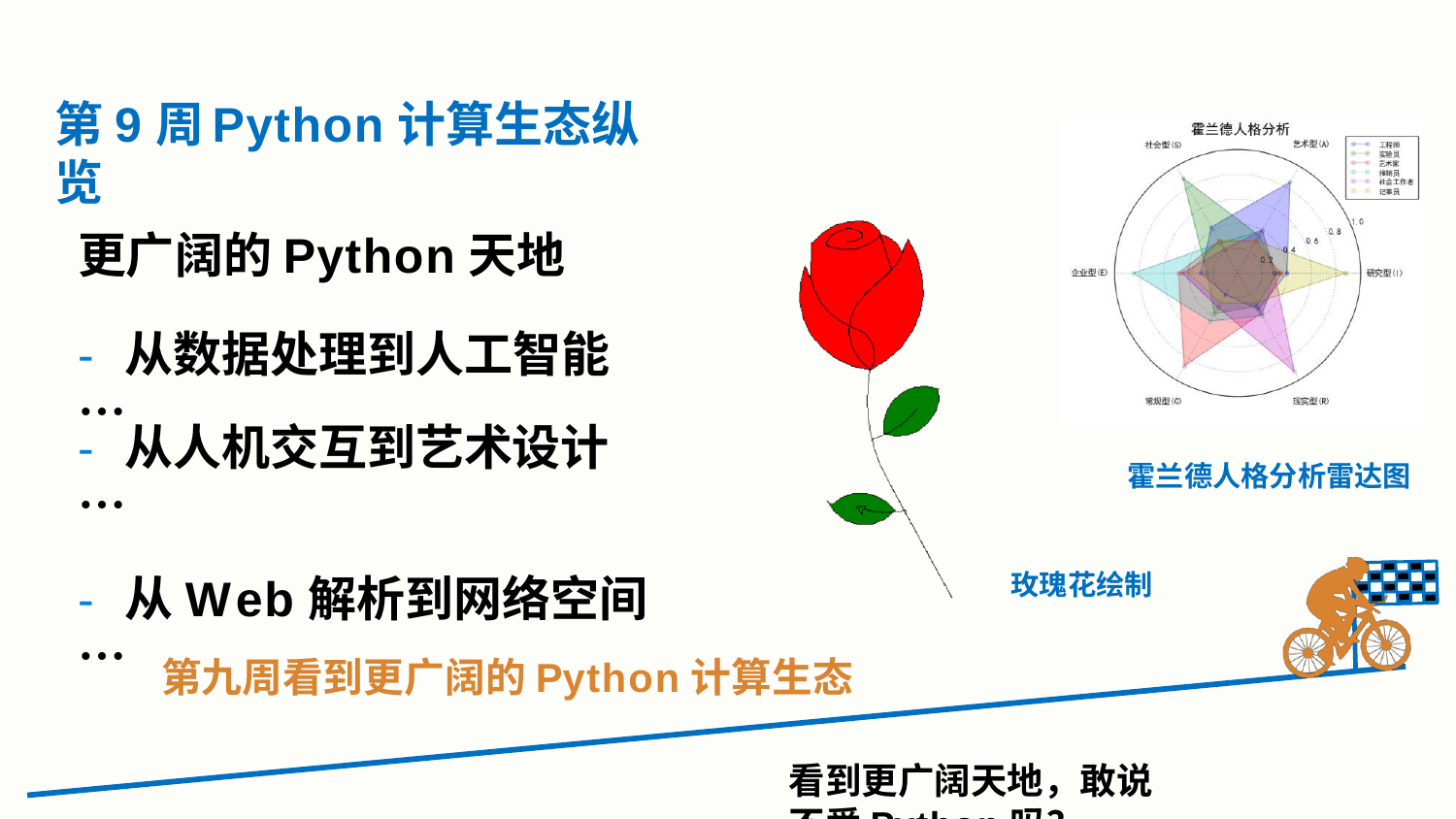

# 第9周	Python计算生态纵览

更广阔的Python天地
- 从数据处理到人工智能 …
- 从人机交互到艺术设计 …
- 从Web解析到网络空间…
霍兰德人格分析雷达图

玫瑰花绘制

第九周看到更广阔的Python计算生态

看到更广阔天地，敢说不爱Python吗？